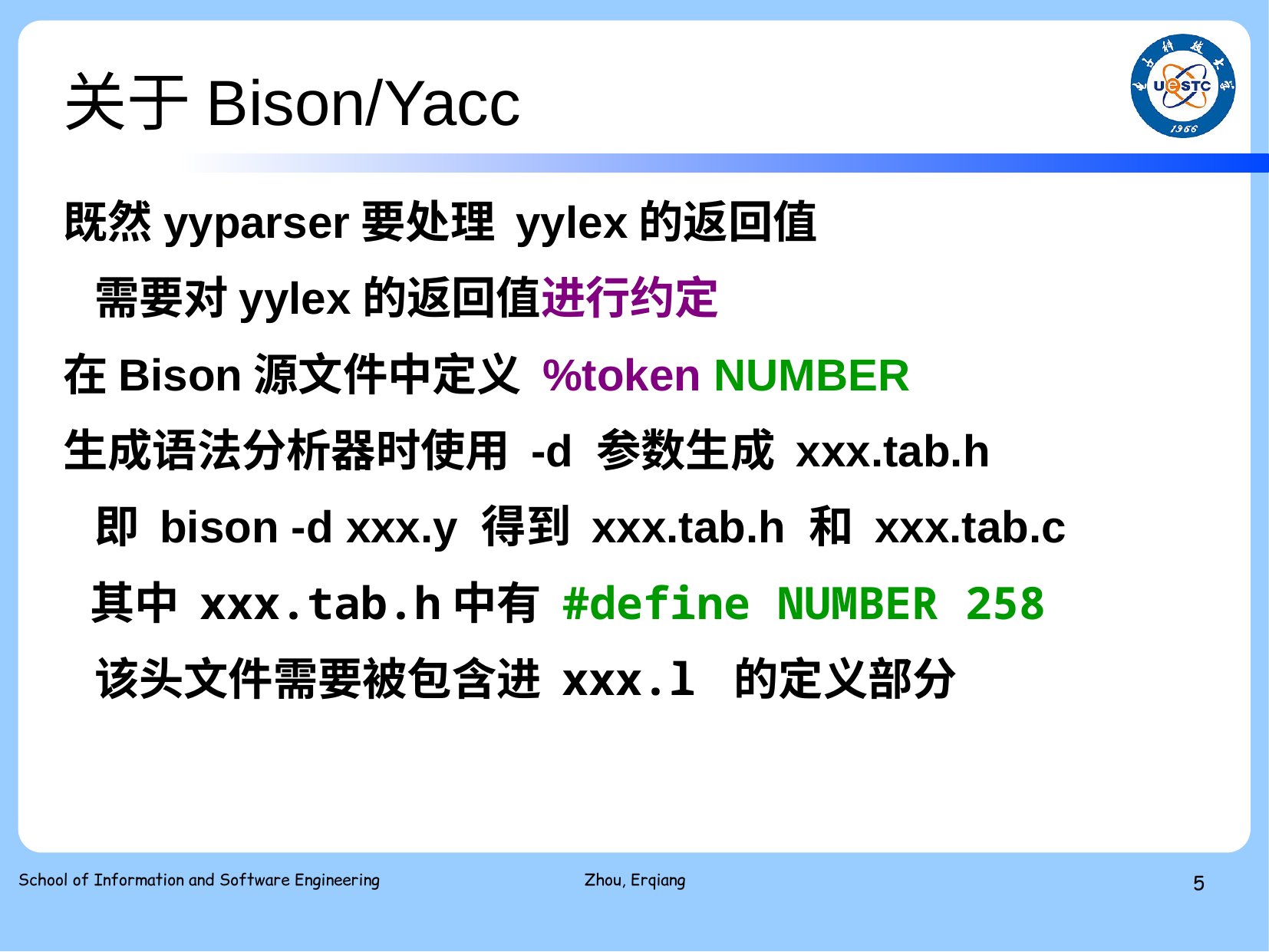

关于Bison/Yacc
# 既然yyparser要处理 yylex的返回值
  需要对yylex的返回值进行约定
在Bison源文件中定义 %token NUMBER
生成语法分析器时使用 -d 参数生成 xxx.tab.h
  即 bison -d xxx.y 得到 xxx.tab.h 和 xxx.tab.c
  其中 xxx.tab.h中有 #define NUMBER 258
  该头文件需要被包含进 xxx.l 的定义部分
School of Information and Software Engineering
Zhou, Erqiang
5